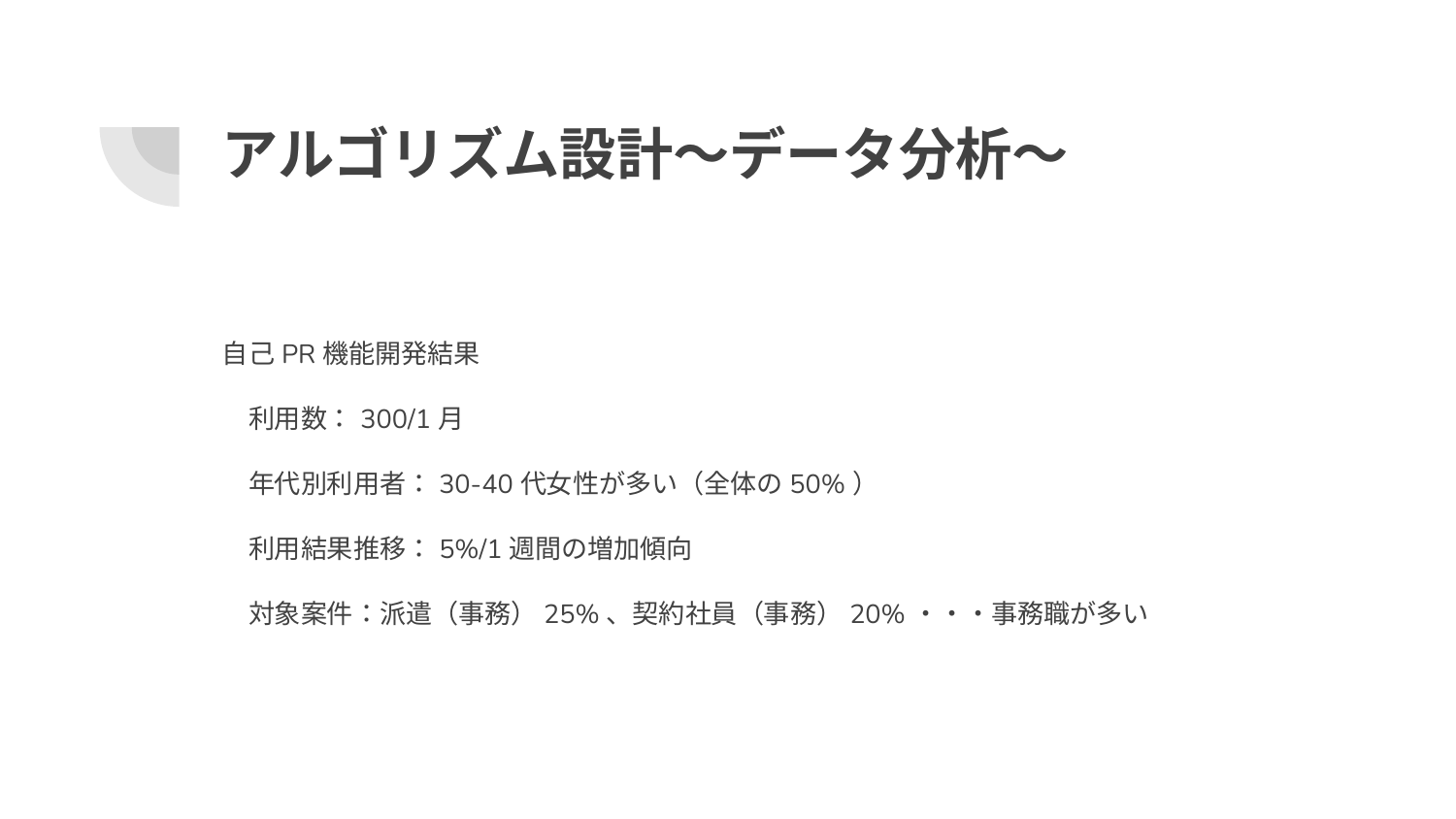

# アルゴリズム設計〜データ分析〜
自己PR機能開発結果
　利用数：300/1月
　年代別利用者：30-40代女性が多い（全体の50%）
　利用結果推移：5%/1週間の増加傾向
　対象案件：派遣（事務）25%、契約社員（事務）20%・・・事務職が多い